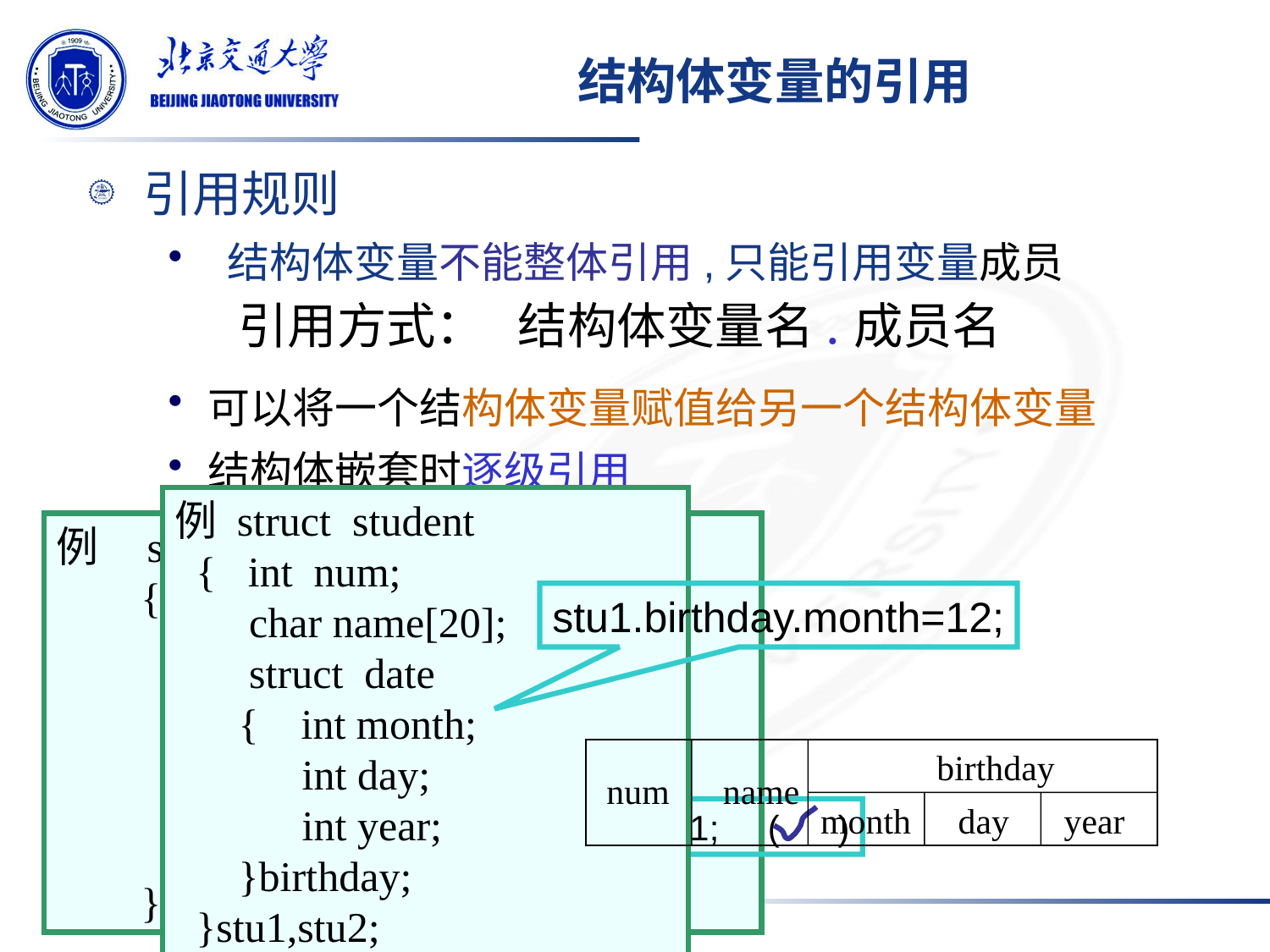

# 结构体变量的引用
引用规则
 结构体变量不能整体引用,只能引用变量成员

可以将一个结构体变量赋值给另一个结构体变量
结构体嵌套时逐级引用

引用方式：   结构体变量名.成员名
例 struct  student
  {   int  num;
       char name[20];
       struct  date
      {    int month;
            int day;
            int year;
      }birthday;
  }stu1,stu2;

birthday
num
name

month

day

year
stu1.birthday.month=12;
例    struct   student
        {       int num;
                 char  name[20];
                 char sex;
                 int age;
                 float score;
                 char addr[30];
        }stu1,stu2;
stu2=stu1;     (      )